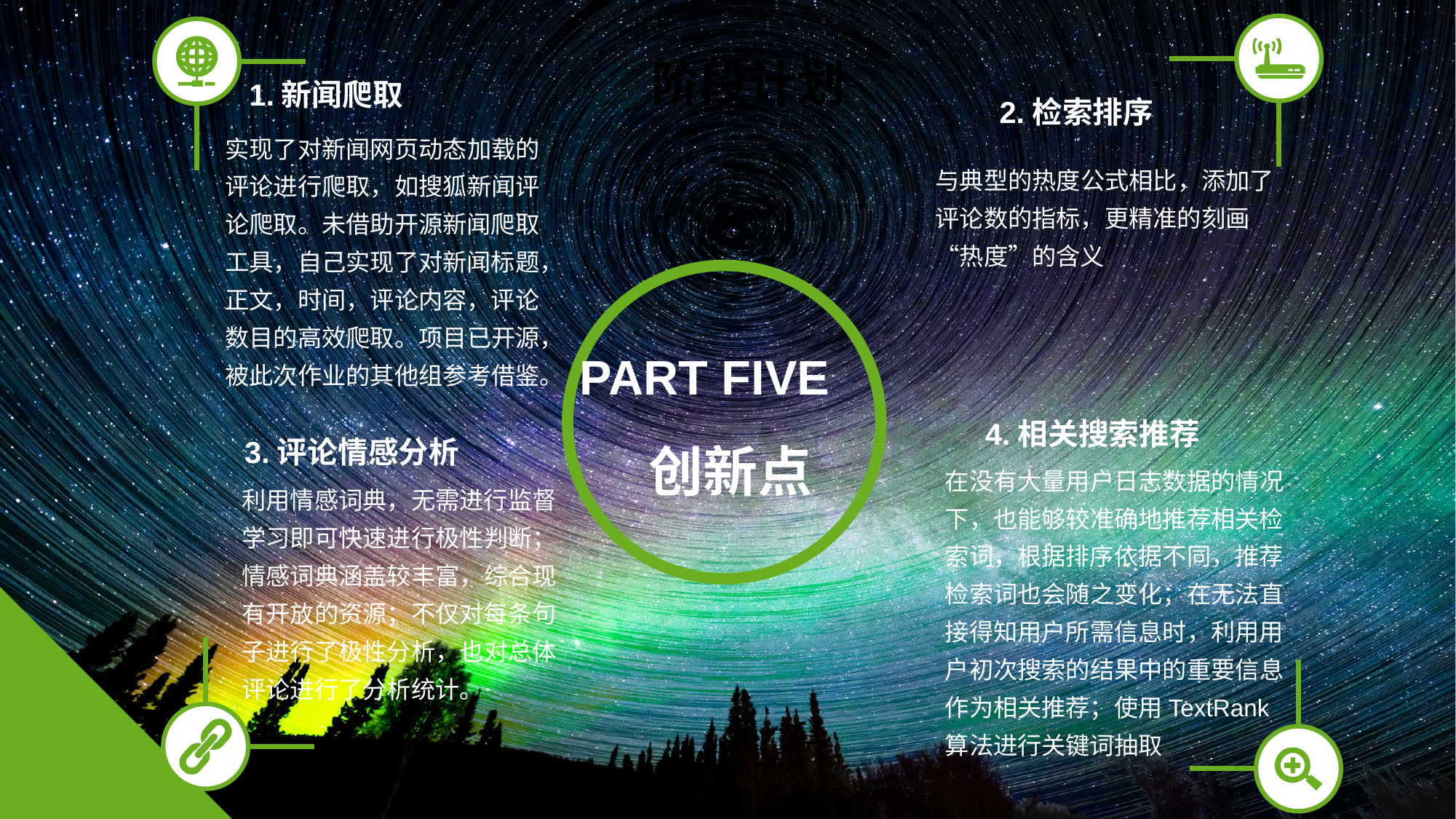

阶段计划
1.新闻爬取
2.检索排序
实现了对新闻网页动态加载的评论进行爬取，如搜狐新闻评论爬取。未借助开源新闻爬取工具，自己实现了对新闻标题，正文，时间，评论内容，评论数目的高效爬取。项目已开源，被此次作业的其他组参考借鉴。
与典型的热度公式相比，添加了评论数的指标，更精准的刻画“热度”的含义。

PART FIVE    创新点
4.相关搜索推荐
3.评论情感分析
在没有大量用户日志数据的情况下，也能够较准确地推荐相关检索词，根据排序依据不同，推荐检索词也会随之变化；在无法直接得知用户所需信息时，利用用户初次搜索的结果中的重要信息作为相关推荐；使用TextRank算法进行关键词抽取。
利用情感词典，无需进行监督学习即可快速进行极性判断；情感词典涵盖较丰富，综合现有开放的资源；不仅对每条句子进行了极性分析，也对总体评论进行了分析统计。